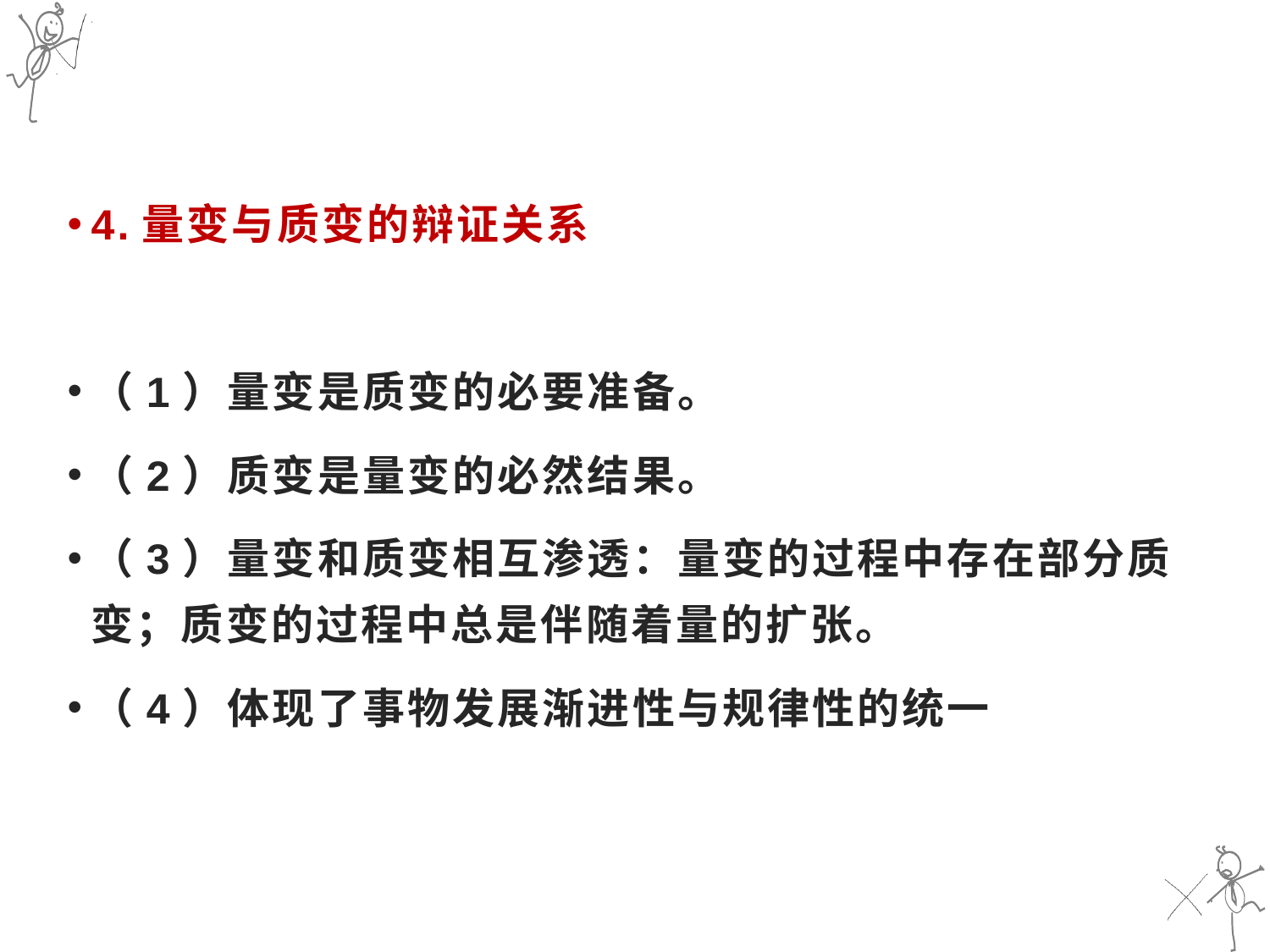

4.量变与质变的辩证关系

（1）量变是质变的必要准备。
（2）质变是量变的必然结果。
（3）量变和质变相互渗透：量变的过程中存在部分质变；质变的过程中总是伴随着量的扩张。
（4）体现了事物发展渐进性与规律性的统一